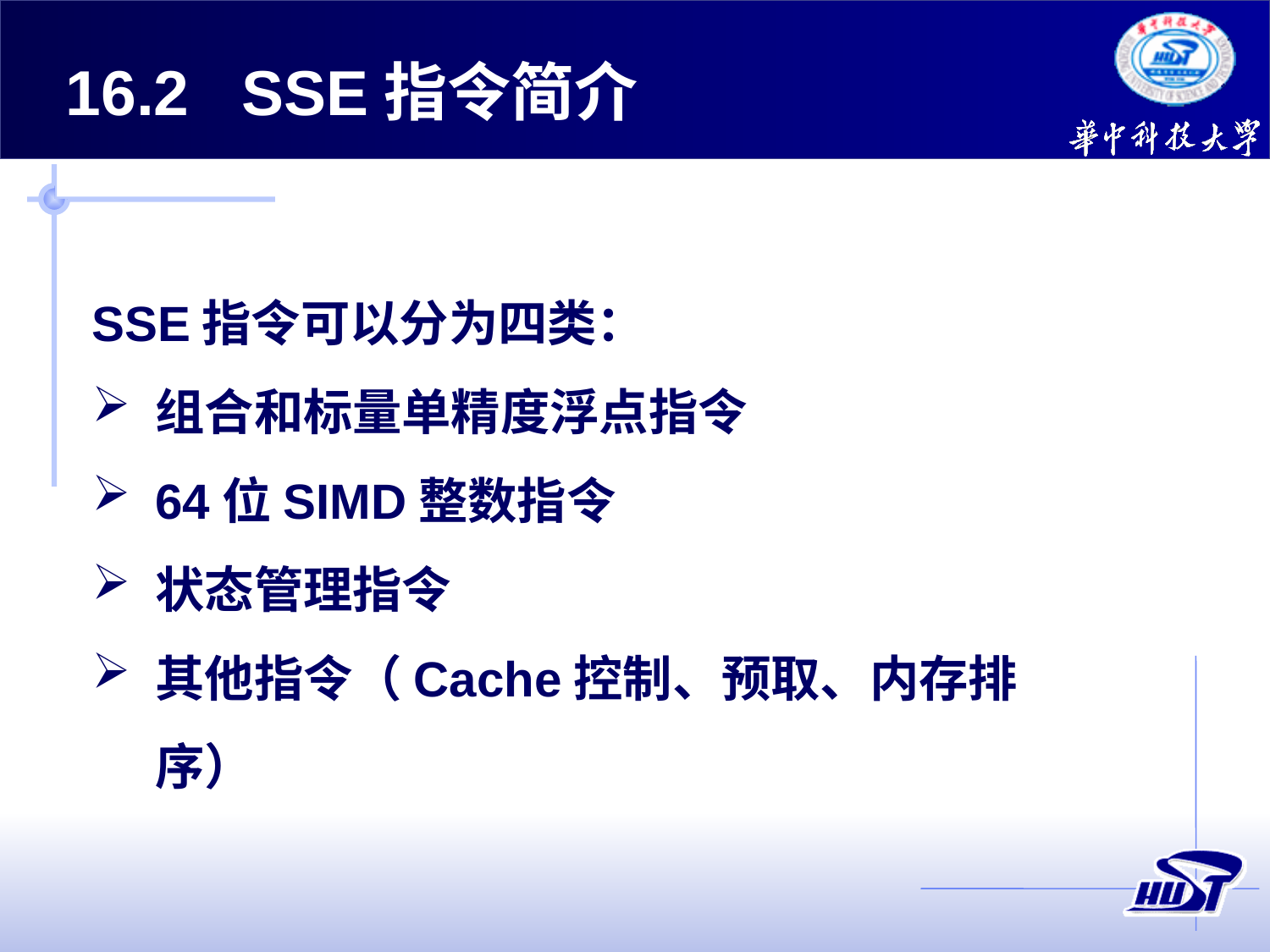

16.2   SSE指令简介
SSE指令可以分为四类：
组合和标量单精度浮点指令
64位SIMD整数指令
状态管理指令
其他指令（Cache控制、预取、内存排序）